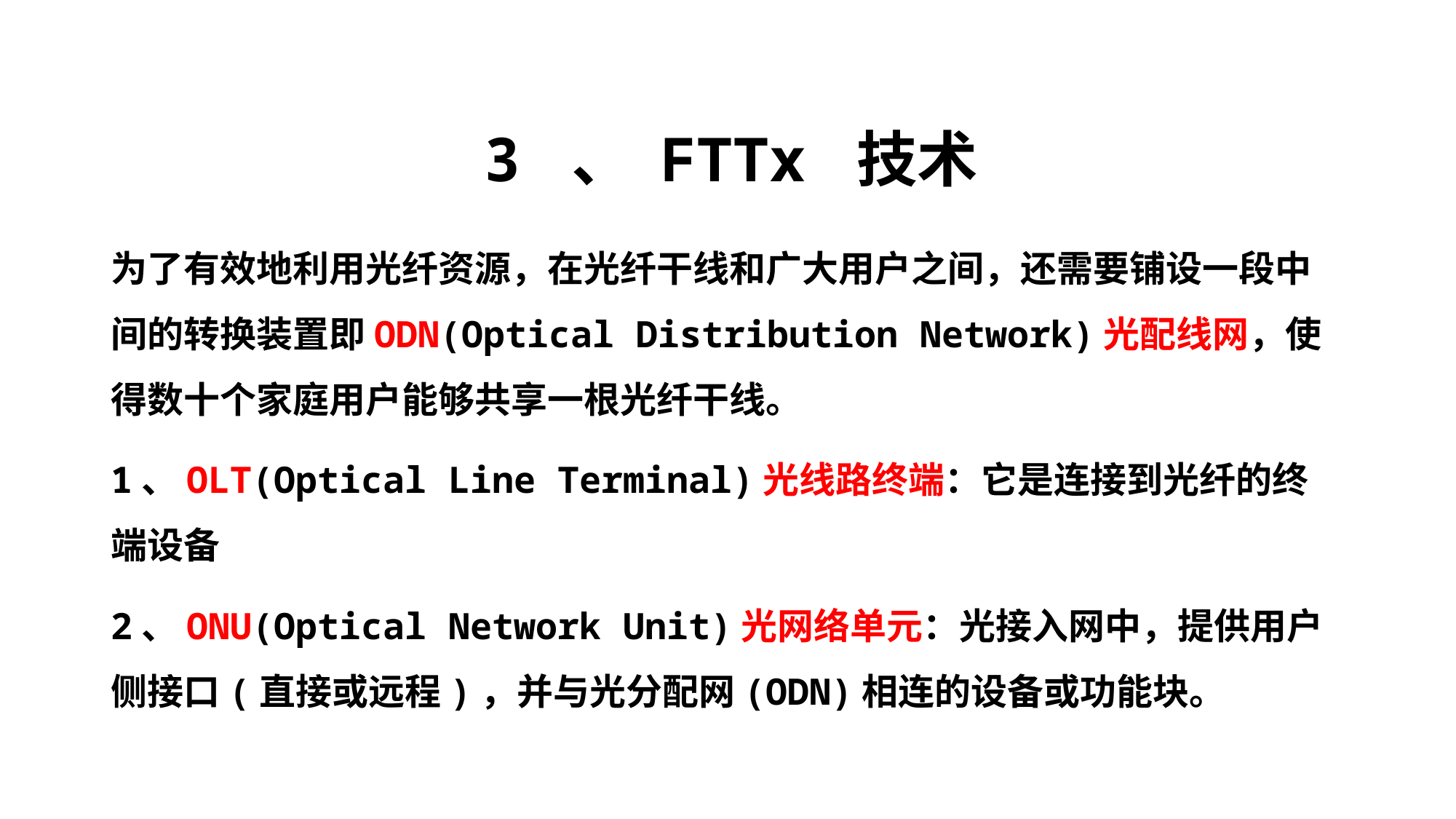

3 、 FTTx 技术
为了有效地利用光纤资源，在光纤干线和广大用户之间，还需要铺设一段中间的转换装置即ODN(Optical Distribution Network)光配线网，使得数十个家庭用户能够共享一根光纤干线。
1、OLT(Optical Line Terminal)光线路终端：它是连接到光纤的终端设备
2、ONU(Optical Network Unit)光网络单元：光接入网中，提供用户侧接口(直接或远程)，并与光分配网(ODN)相连的设备或功能块。